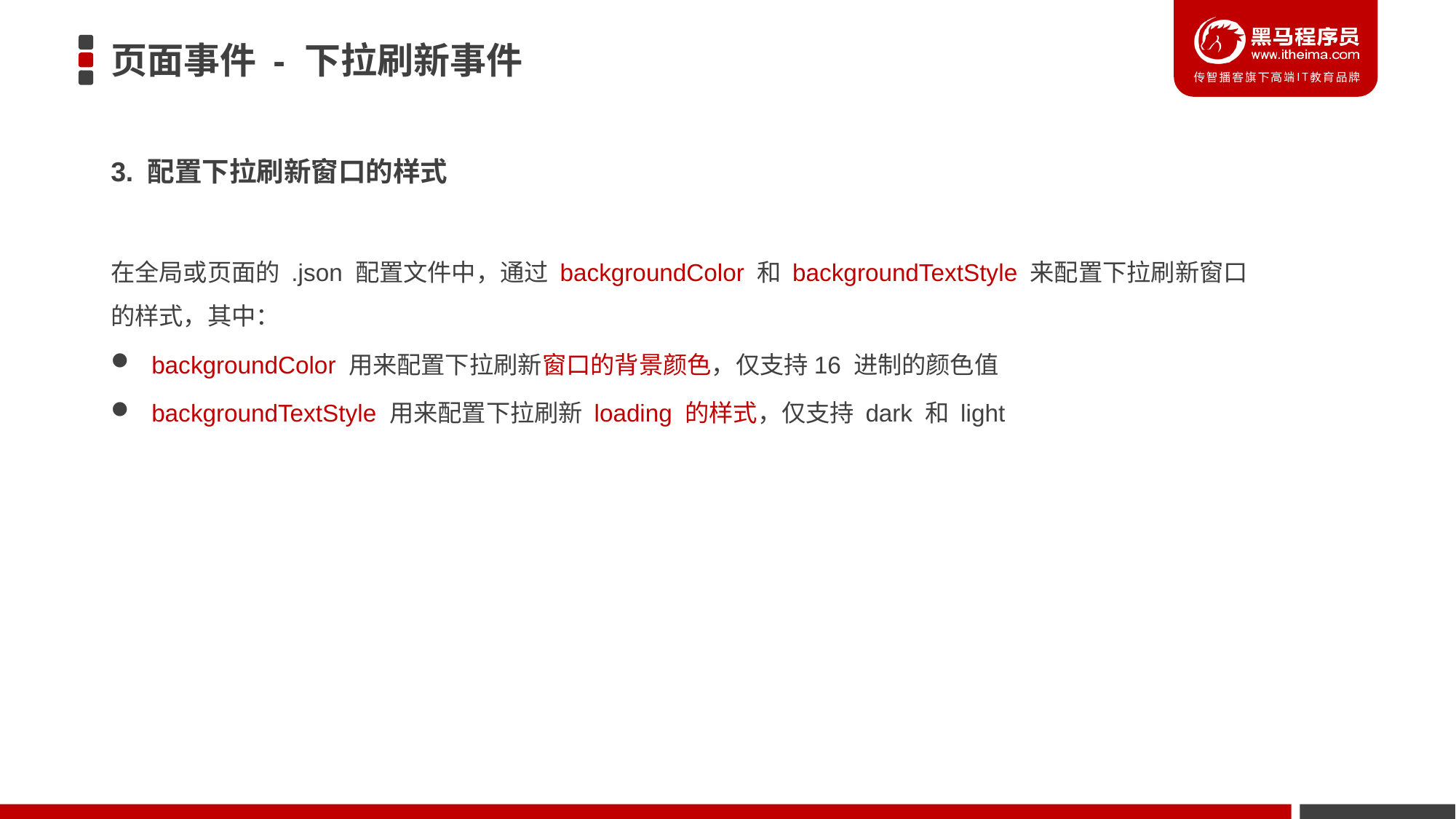

# 页面事件 - 下拉刷新事件
3. 配置下拉刷新窗口的样式
在全局或页面的 .json 配置文件中，通过 backgroundColor 和 backgroundTextStyle 来配置下拉刷新窗口的样式，其中：
 backgroundColor 用来配置下拉刷新窗口的背景颜色，仅支持16 进制的颜色值
 backgroundTextStyle 用来配置下拉刷新 loading 的样式，仅支持 dark 和 light